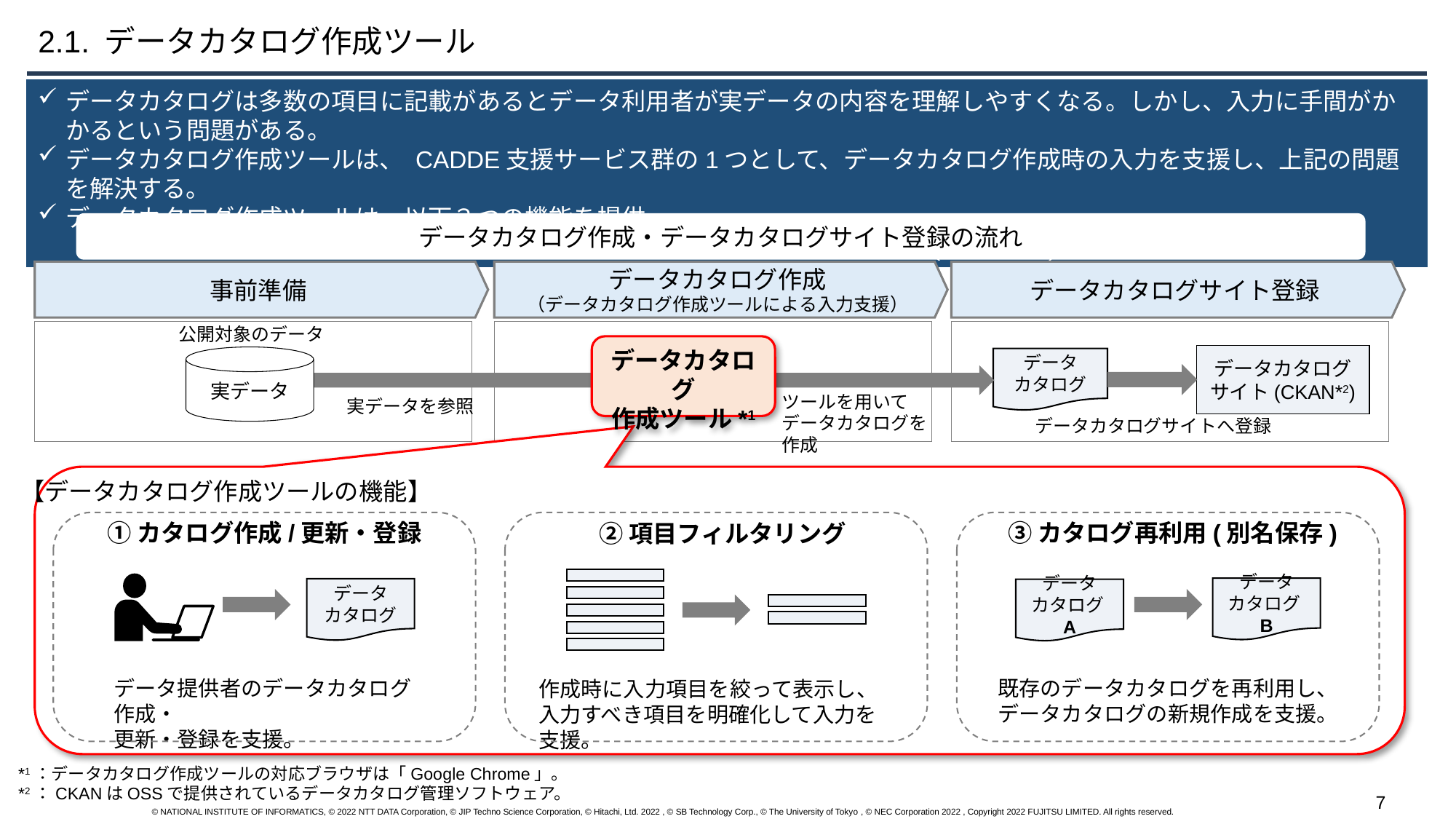

2.1. データカタログ作成ツール
データカタログは多数の項目に記載があるとデータ利用者が実データの内容を理解しやすくなる。しかし、入力に手間がかかるという問題がある。
データカタログ作成ツールは、 CADDE支援サービス群の1つとして、データカタログ作成時の入力を支援し、上記の問題を解決する。
データカタログ作成ツールは、以下３つの機能を提供。
　　①カタログ作成/更新・登録　　②項目フィルタリング　　③カタログ再利用(別名保存)
データカタログ作成・データカタログサイト登録の流れ

データカタログサイト登録
事前準備
データカタログ作成
（データカタログ作成ツールによる入力支援）
公開対象のデータ

データカタログ
サイト(CKAN*2)
実データ
データ
カタログ
ツールを用いて
データカタログを作成
実データを参照
データカタログサイトへ登録
データカタログ
作成ツール*1

【データカタログ作成ツールの機能】
①カタログ作成/更新・登録
③カタログ再利用(別名保存)

②項目フィルタリング

データ
カタログB
データ
カタログA
データ
カタログ
データ提供者のデータカタログ作成・
更新・登録を支援。
既存のデータカタログを再利用し、
データカタログの新規作成を支援。
作成時に入力項目を絞って表示し、
入力すべき項目を明確化して入力を支援。
*1：データカタログ作成ツールの対応ブラウザは「Google Chrome」。
*2：CKANはOSSで提供されているデータカタログ管理ソフトウェア。